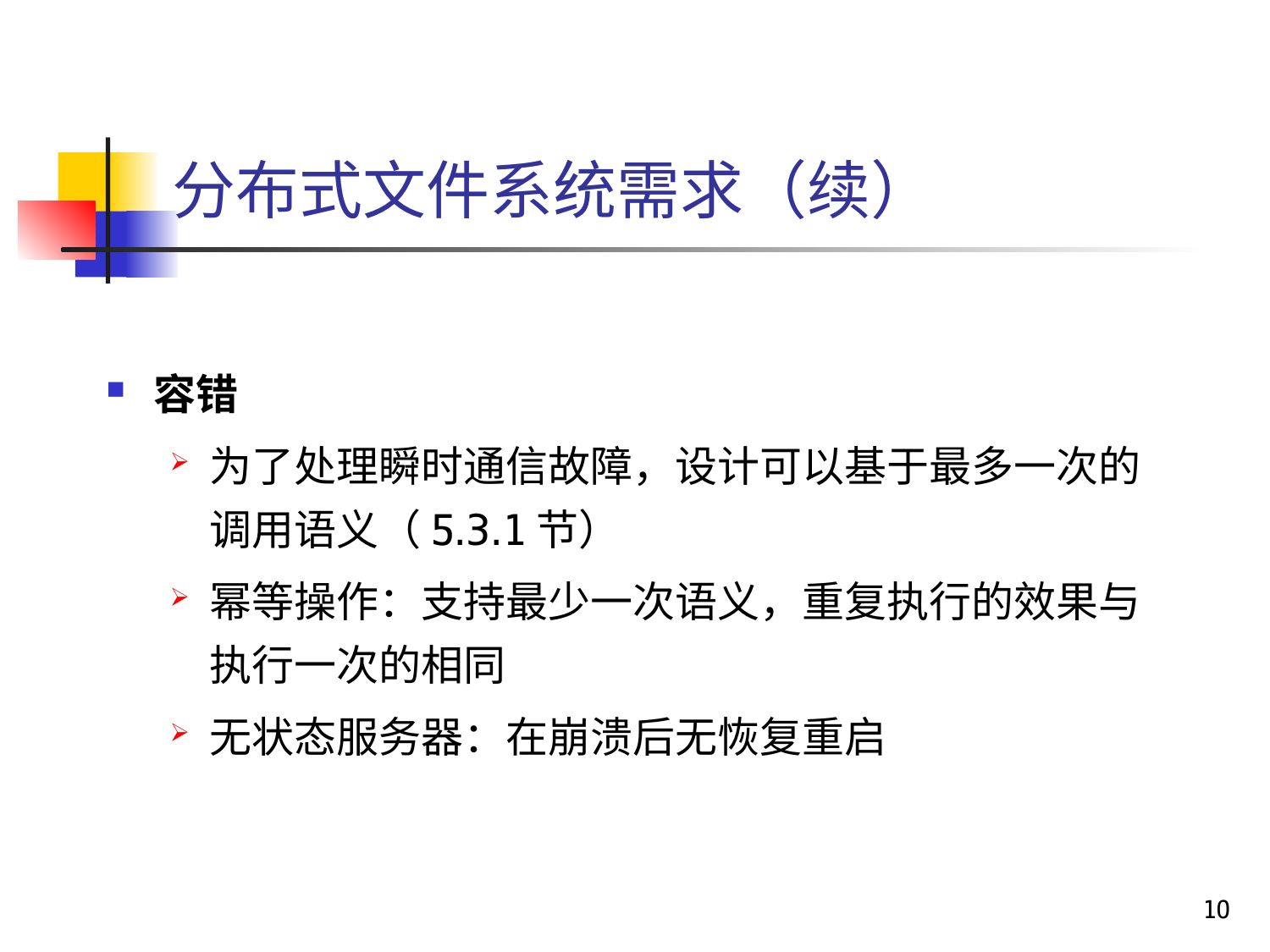

分布式文件系统需求（续）
容错
为了处理瞬时通信故障，设计可以基于最多一次的调用语义（5.3.1节）
幂等操作：支持最少一次语义，重复执行的效果与执行一次的相同
无状态服务器：在崩溃后无恢复重启
10